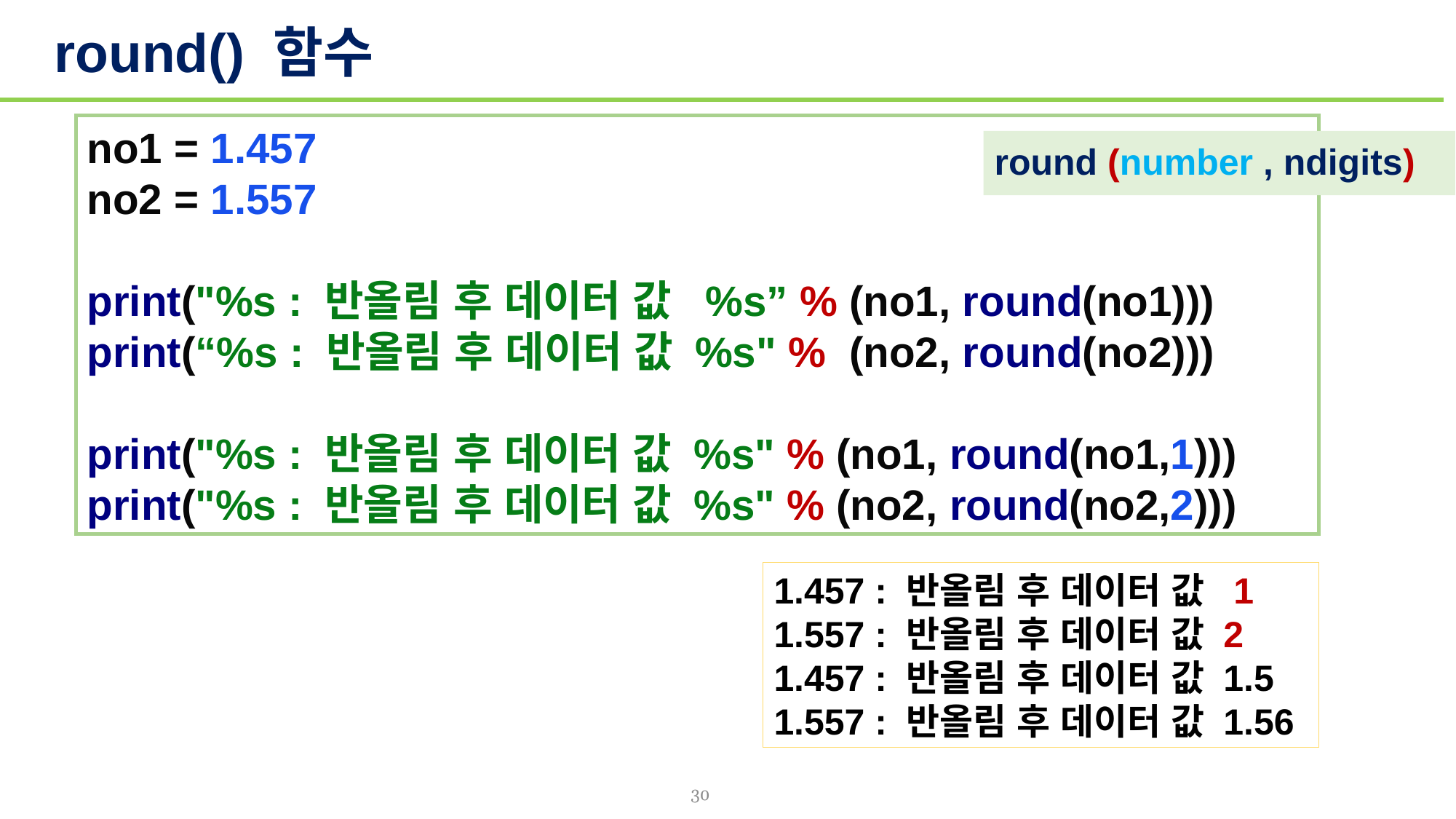

# round() 함수
no1 = 1.457
no2 = 1.557
print("%s : 반올림 후 데이터 값  %s” % (no1, round(no1)))
print(“%s : 반올림 후 데이터 값 %s" %  (no2, round(no2)))
print("%s : 반올림 후 데이터 값 %s" % (no1, round(no1,1)))
print("%s : 반올림 후 데이터 값 %s" % (no2, round(no2,2)))
round (number , ndigits)
1.457 : 반올림 후 데이터 값  1
1.557 : 반올림 후 데이터 값 2
1.457 : 반올림 후 데이터 값 1.5
1.557 : 반올림 후 데이터 값 1.56
30